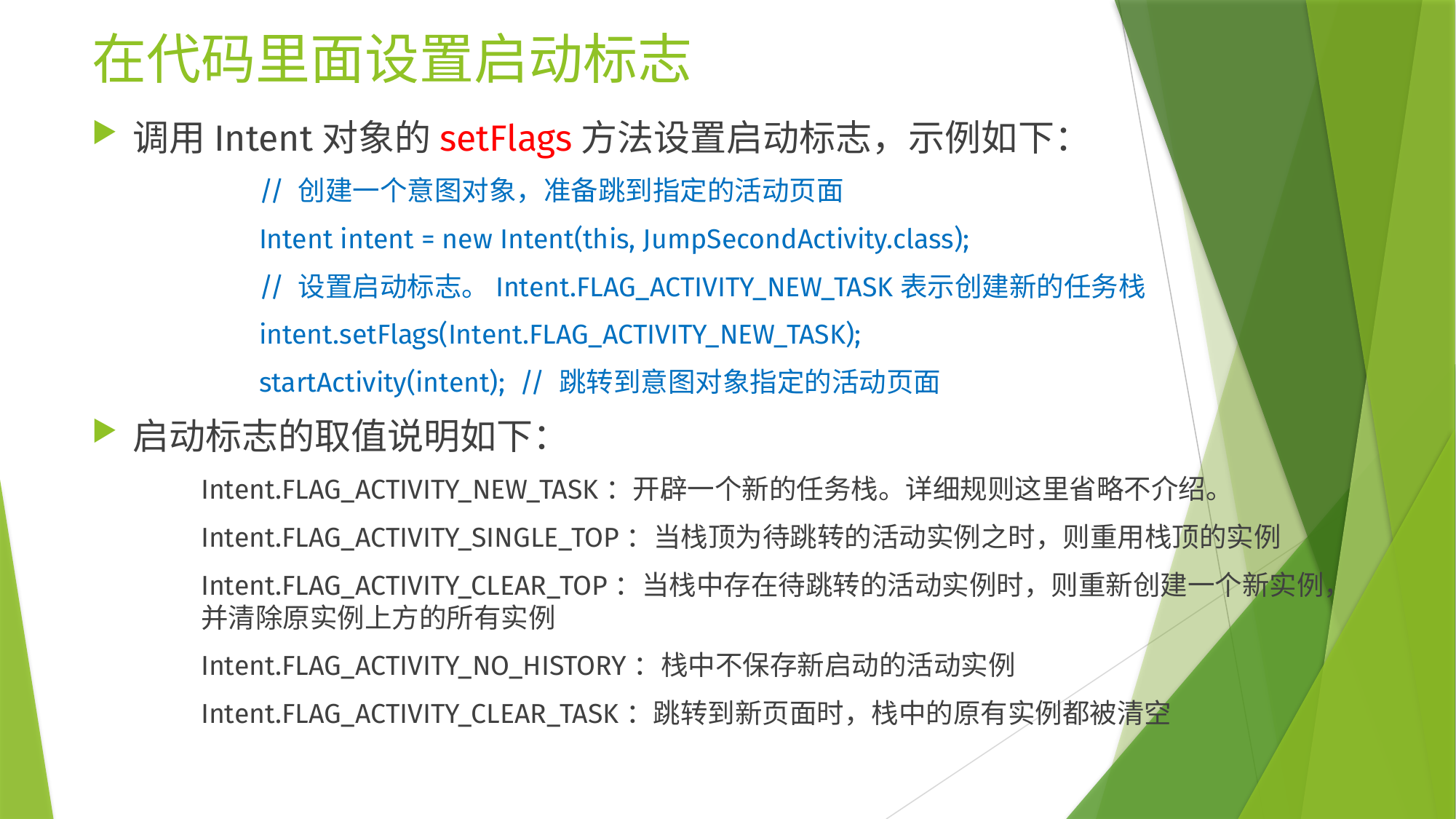

# 在代码里面设置启动标志
调用Intent对象的setFlags方法设置启动标志，示例如下：
        // 创建一个意图对象，准备跳到指定的活动页面
        Intent intent = new Intent(this, JumpSecondActivity.class);
        // 设置启动标志。Intent.FLAG_ACTIVITY_NEW_TASK表示创建新的任务栈
        intent.setFlags(Intent.FLAG_ACTIVITY_NEW_TASK);
        startActivity(intent);  // 跳转到意图对象指定的活动页面
启动标志的取值说明如下：
Intent.FLAG_ACTIVITY_NEW_TASK：开辟一个新的任务栈。详细规则这里省略不介绍。
Intent.FLAG_ACTIVITY_SINGLE_TOP：当栈顶为待跳转的活动实例之时，则重用栈顶的实例
Intent.FLAG_ACTIVITY_CLEAR_TOP：当栈中存在待跳转的活动实例时，则重新创建一个新实例，并清除原实例上方的所有实例
Intent.FLAG_ACTIVITY_NO_HISTORY：栈中不保存新启动的活动实例
Intent.FLAG_ACTIVITY_CLEAR_TASK：跳转到新页面时，栈中的原有实例都被清空